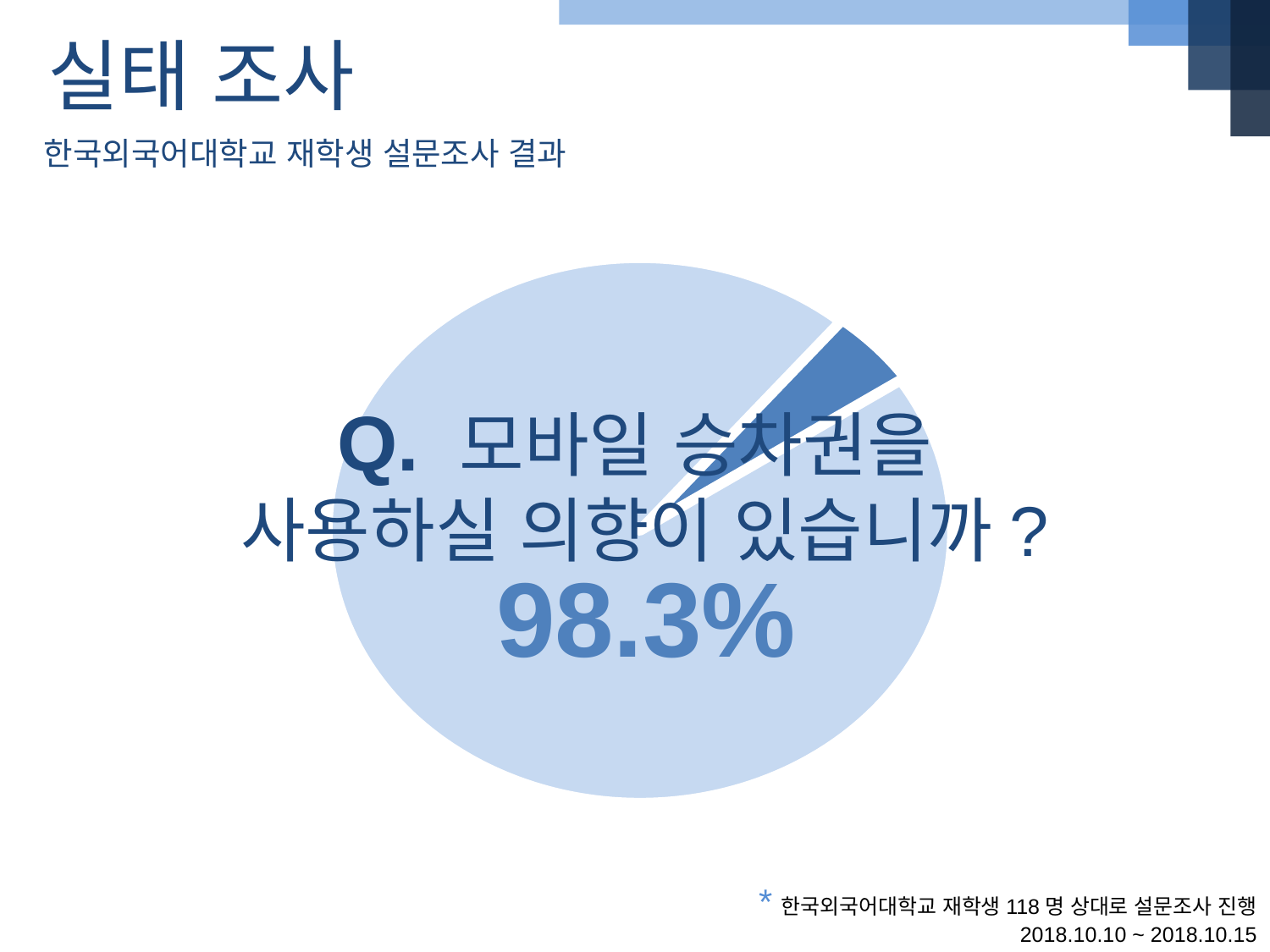

실태 조사
한국외국어대학교 재학생 설문조사 결과

98.3%
Q. 모바일 승차권을
사용하실 의향이 있습니까?
*한국외국어대학교 재학생118명 상대로 설문조사 진행
2018.10.10 ~ 2018.10.15